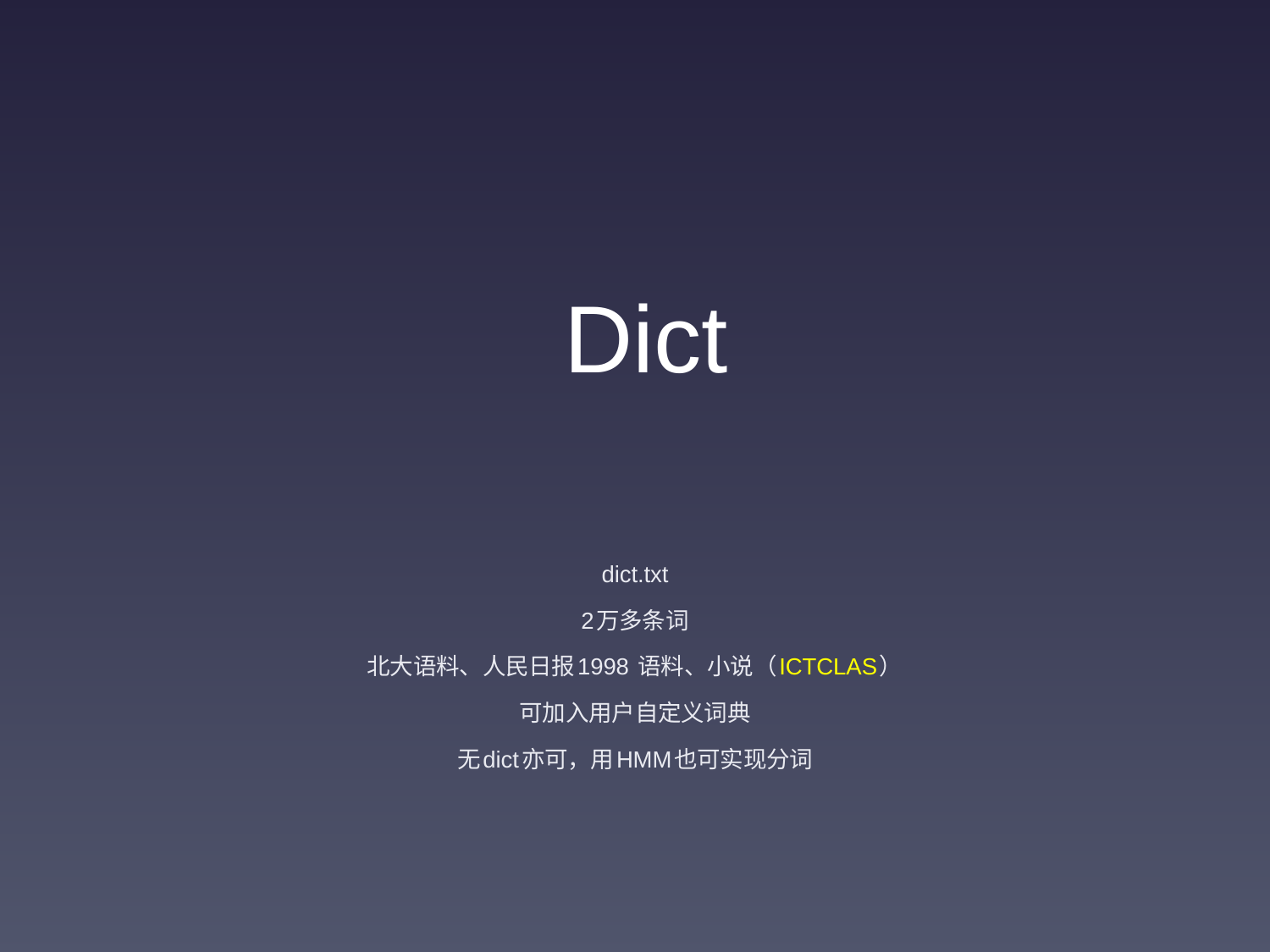

# Dict
dict.txt
2万多条词
北大语料、人民日报1998 语料、小说（ICTCLAS）
可加入用户自定义词典
无dict亦可，用HMM也可实现分词